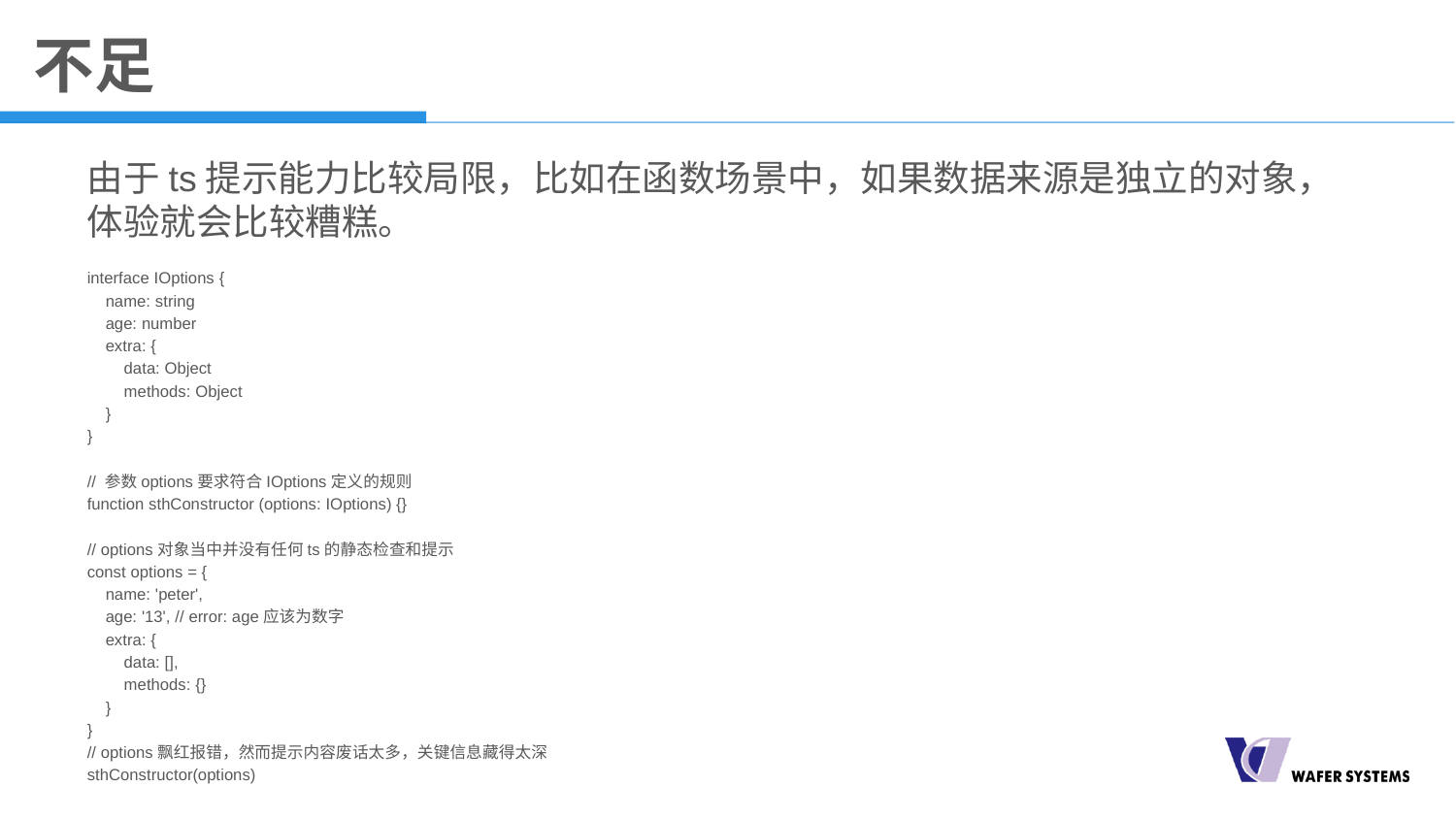

# 不足

由于ts提示能力比较局限，比如在函数场景中，如果数据来源是独立的对象，体验就会比较糟糕。

interface IOptions {
    name: string
    age: number
    extra: {
        data: Object
        methods: Object
    }
}

// 参数options要求符合IOptions定义的规则
function sthConstructor (options: IOptions) {}

// options对象当中并没有任何ts的静态检查和提示
const options = {
    name: 'peter',
    age: '13', // error: age应该为数字
    extra: {
        data: [],
        methods: {}
    }
}
// options飘红报错，然而提示内容废话太多，关键信息藏得太深
sthConstructor(options)